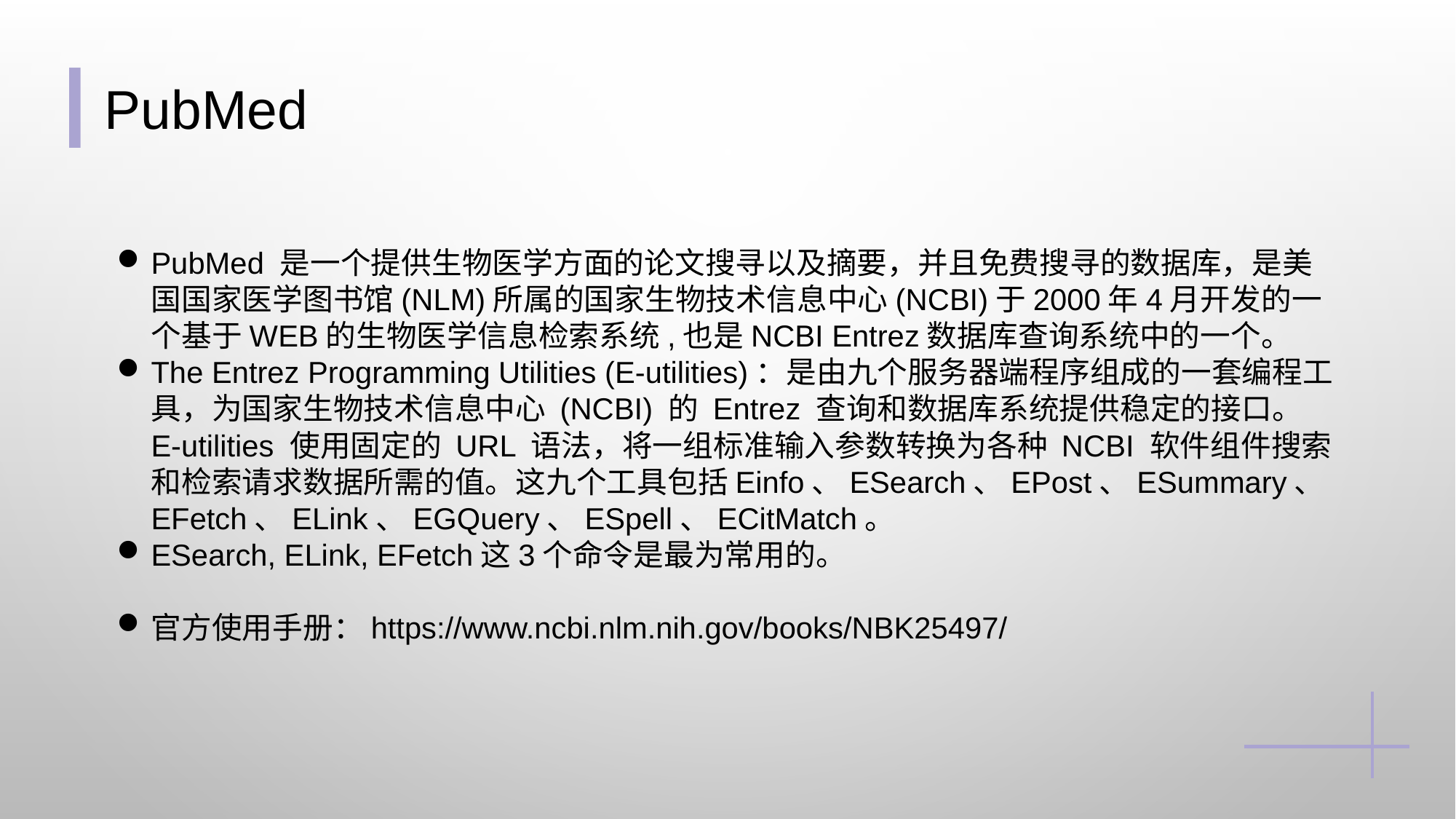

PubMed
PubMed 是一个提供生物医学方面的论文搜寻以及摘要，并且免费搜寻的数据库，是美国国家医学图书馆(NLM)所属的国家生物技术信息中心(NCBI)于2000年4月开发的一个基于WEB的生物医学信息检索系统,也是NCBI Entrez数据库查询系统中的一个。
The Entrez Programming Utilities (E-utilities)：是由九个服务器端程序组成的一套编程工具，为国家生物技术信息中心 (NCBI) 的 Entrez 查询和数据库系统提供稳定的接口。 E-utilities 使用固定的 URL 语法，将一组标准输入参数转换为各种 NCBI 软件组件搜索和检索请求数据所需的值。这九个工具包括Einfo、ESearch、EPost、ESummary、EFetch、ELink、EGQuery、ESpell、ECitMatch。
ESearch, ELink, EFetch这3个命令是最为常用的。

官方使用手册：https://www.ncbi.nlm.nih.gov/books/NBK25497/